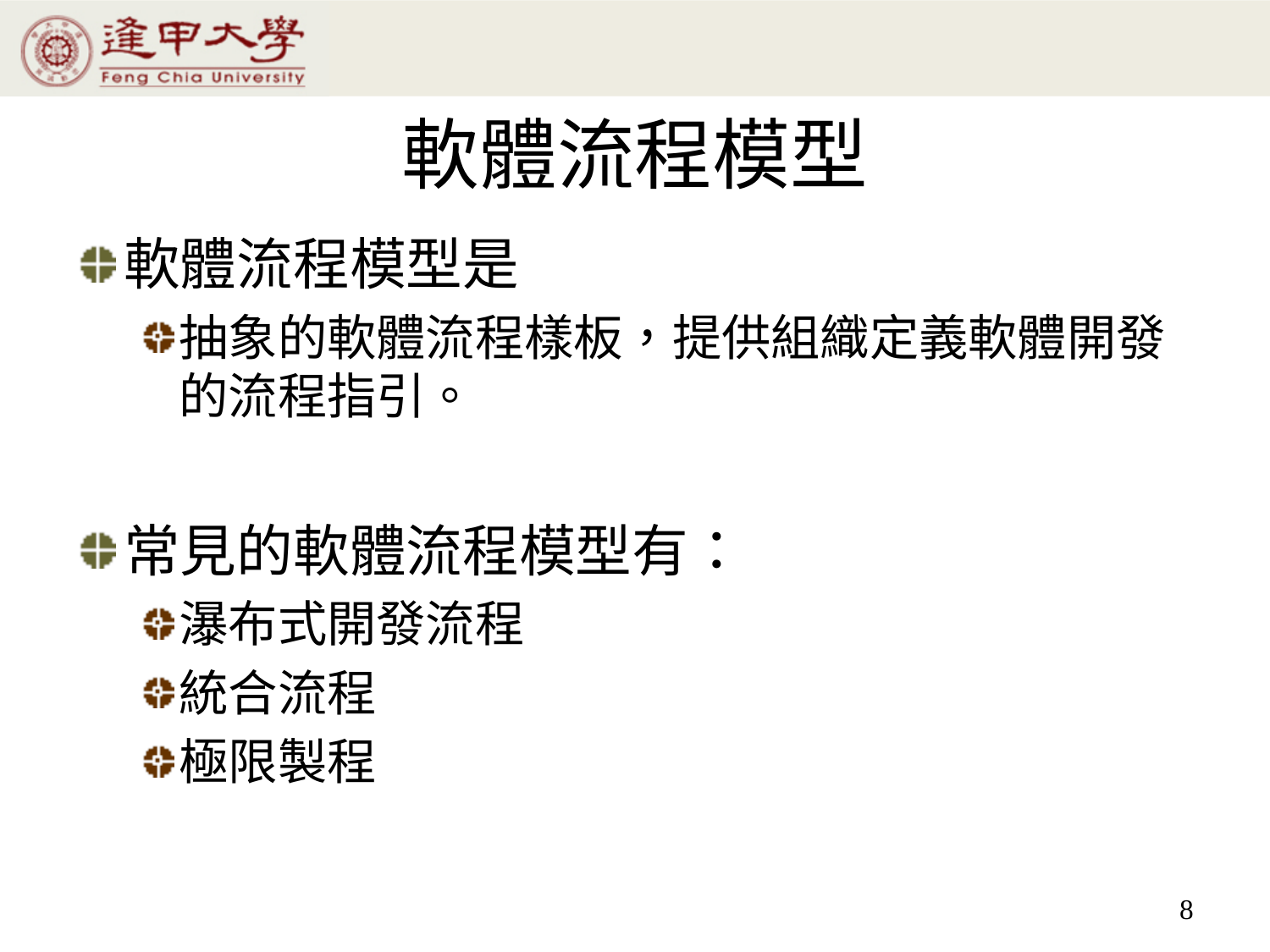

# 軟體流程模型
軟體流程模型是
抽象的軟體流程樣板，提供組織定義軟體開發的流程指引。

常見的軟體流程模型有：
瀑布式開發流程
統合流程
極限製程
8